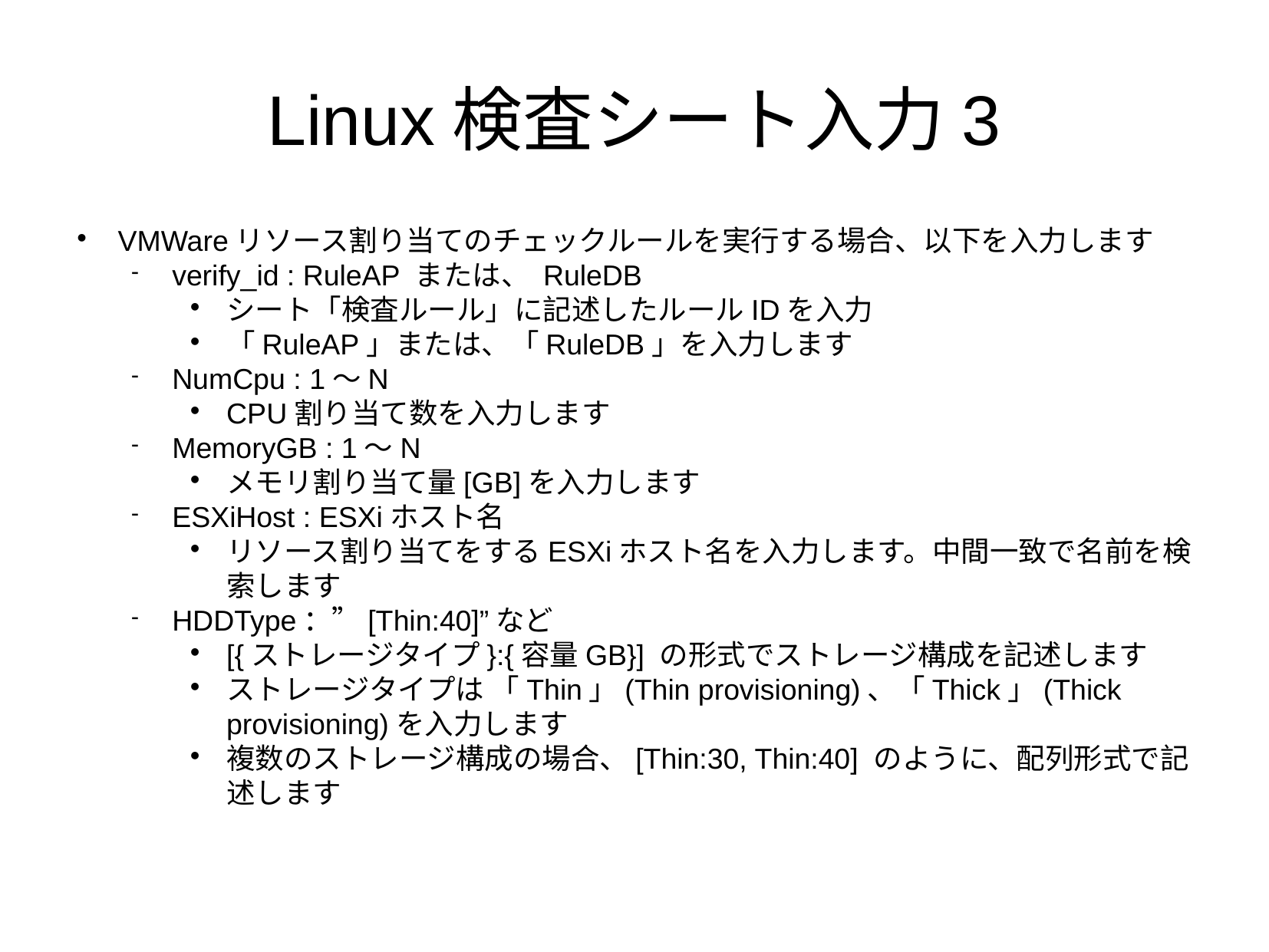

Linux検査シート入力3
VMWareリソース割り当てのチェックルールを実行する場合、以下を入力します
verify_id : RuleAP または、 RuleDB
シート「検査ルール」に記述したルールIDを入力
「RuleAP」または、「RuleDB」を入力します
NumCpu : 1～N
CPU割り当て数を入力します
MemoryGB : 1～N
メモリ割り当て量[GB]を入力します
ESXiHost : ESXiホスト名
リソース割り当てをするESXiホスト名を入力します。中間一致で名前を検索します
HDDType：”[Thin:40]”など
[{ストレージタイプ}:{容量GB}] の形式でストレージ構成を記述します
ストレージタイプは 「Thin」(Thin provisioning)、「Thick」(Thick provisioning)を入力します
複数のストレージ構成の場合、[Thin:30, Thin:40] のように、配列形式で記述します